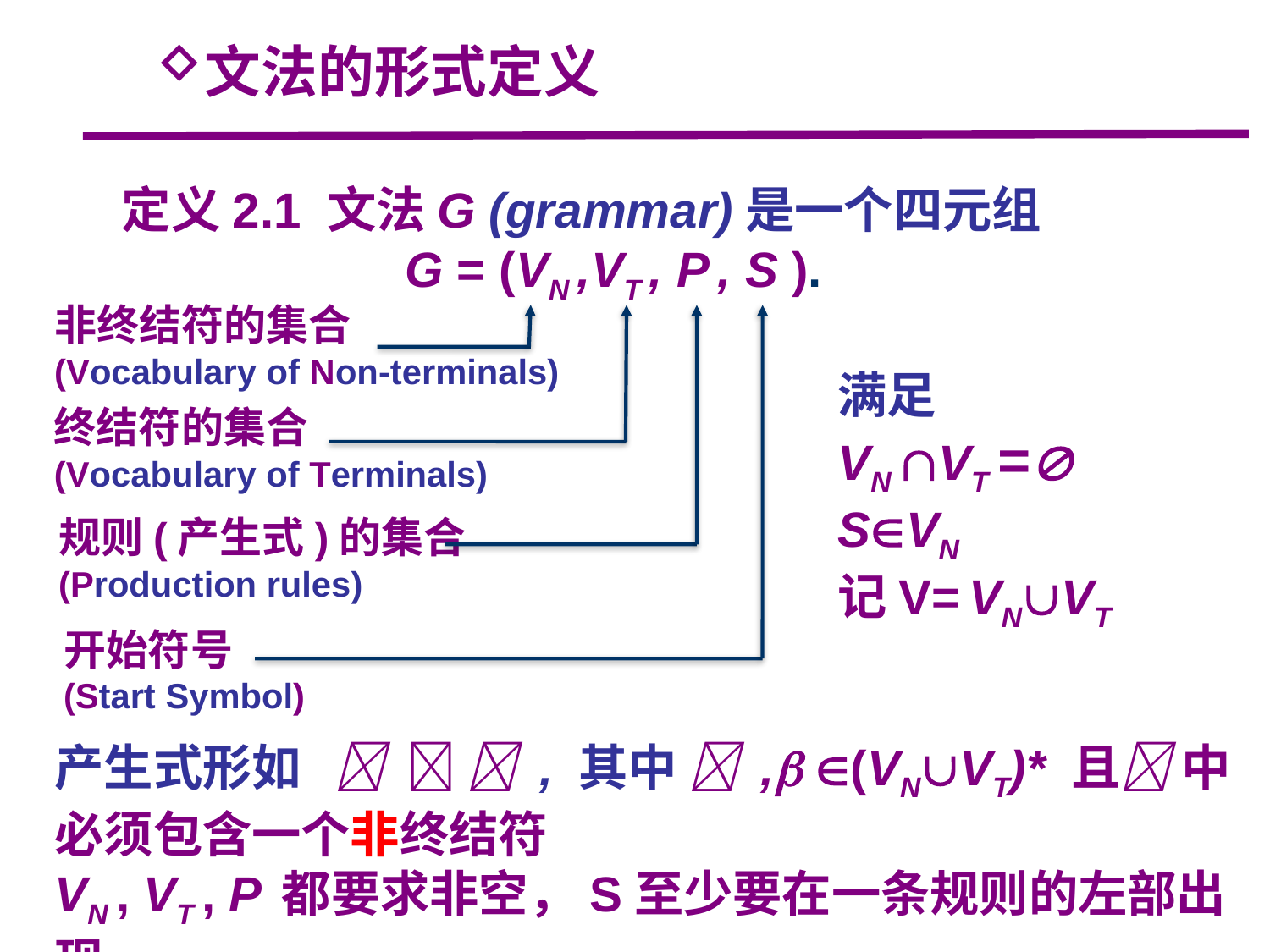

文法的形式定义
      定义2.1 文法G (grammar)是一个四元组
		       G = (VN ,VT , P , S ).
非终结符的集合
(Vocabulary of Non-terminals)

满足
VN ∩VT =∅
S∈VN
记V= VN∪VT
终结符的集合
(Vocabulary of Terminals)

规则(产生式)的集合
(Production rules)
开始符号
(Start Symbol)
产生式形如   α  → β , 其中 α ,β ∈(VN∪VT)* 且α 中必须包含一个非终结符
VN , VT , P 都要求非空，S至少要在一条规则的左部出现